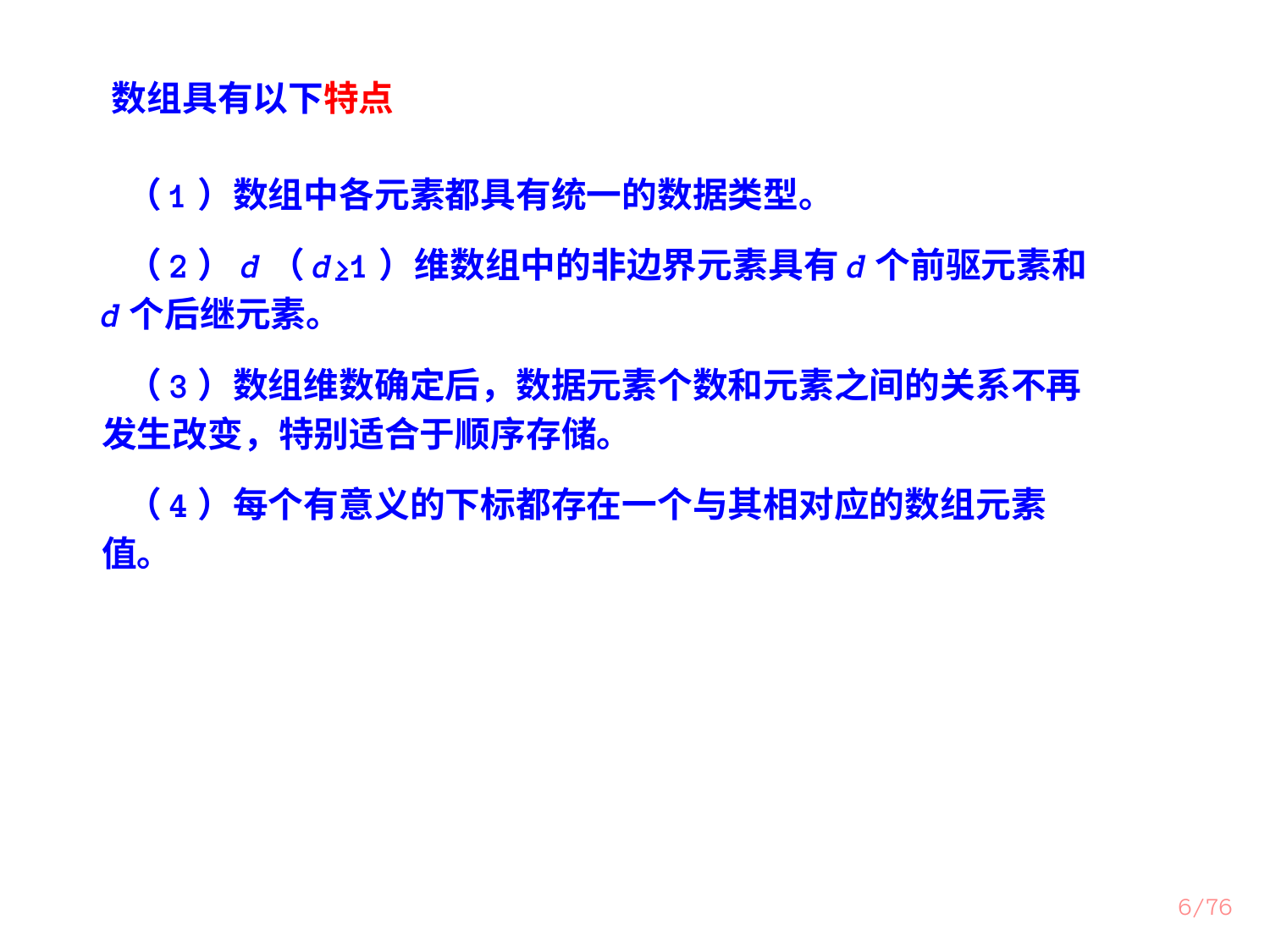

数组具有以下特点
  （1）数组中各元素都具有统一的数据类型。
  （2）d（d≥1）维数组中的非边界元素具有d个前驱元素和d个后继元素。
  （3）数组维数确定后，数据元素个数和元素之间的关系不再发生改变，特别适合于顺序存储。
  （4）每个有意义的下标都存在一个与其相对应的数组元素值。
6/76